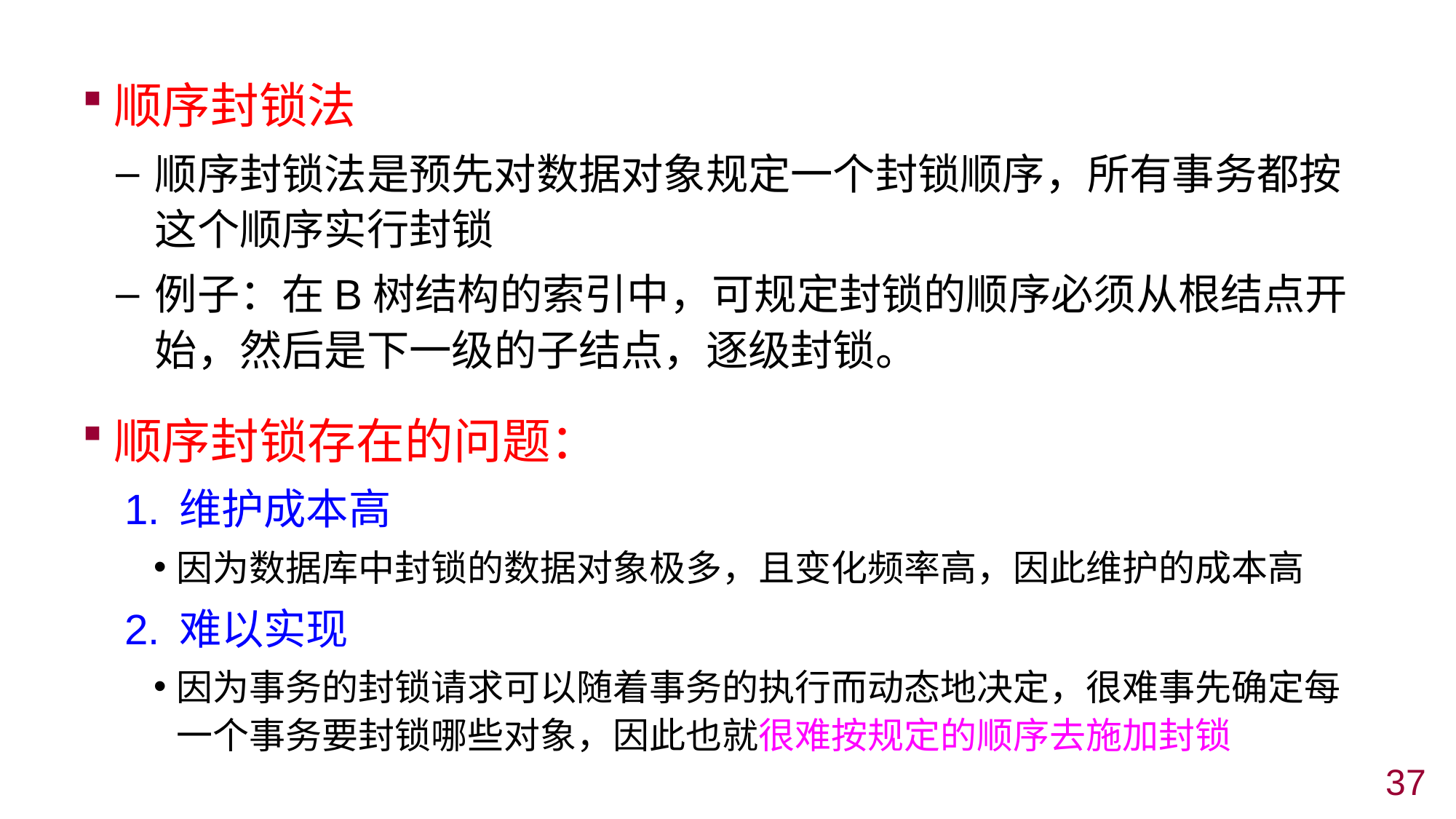

顺序封锁法
顺序封锁法是预先对数据对象规定一个封锁顺序，所有事务都按这个顺序实行封锁
例子：在B树结构的索引中，可规定封锁的顺序必须从根结点开始，然后是下一级的子结点，逐级封锁。

顺序封锁存在的问题：
维护成本高
因为数据库中封锁的数据对象极多，且变化频率高，因此维护的成本高
难以实现
因为事务的封锁请求可以随着事务的执行而动态地决定，很难事先确定每一个事务要封锁哪些对象，因此也就很难按规定的顺序去施加封锁
37